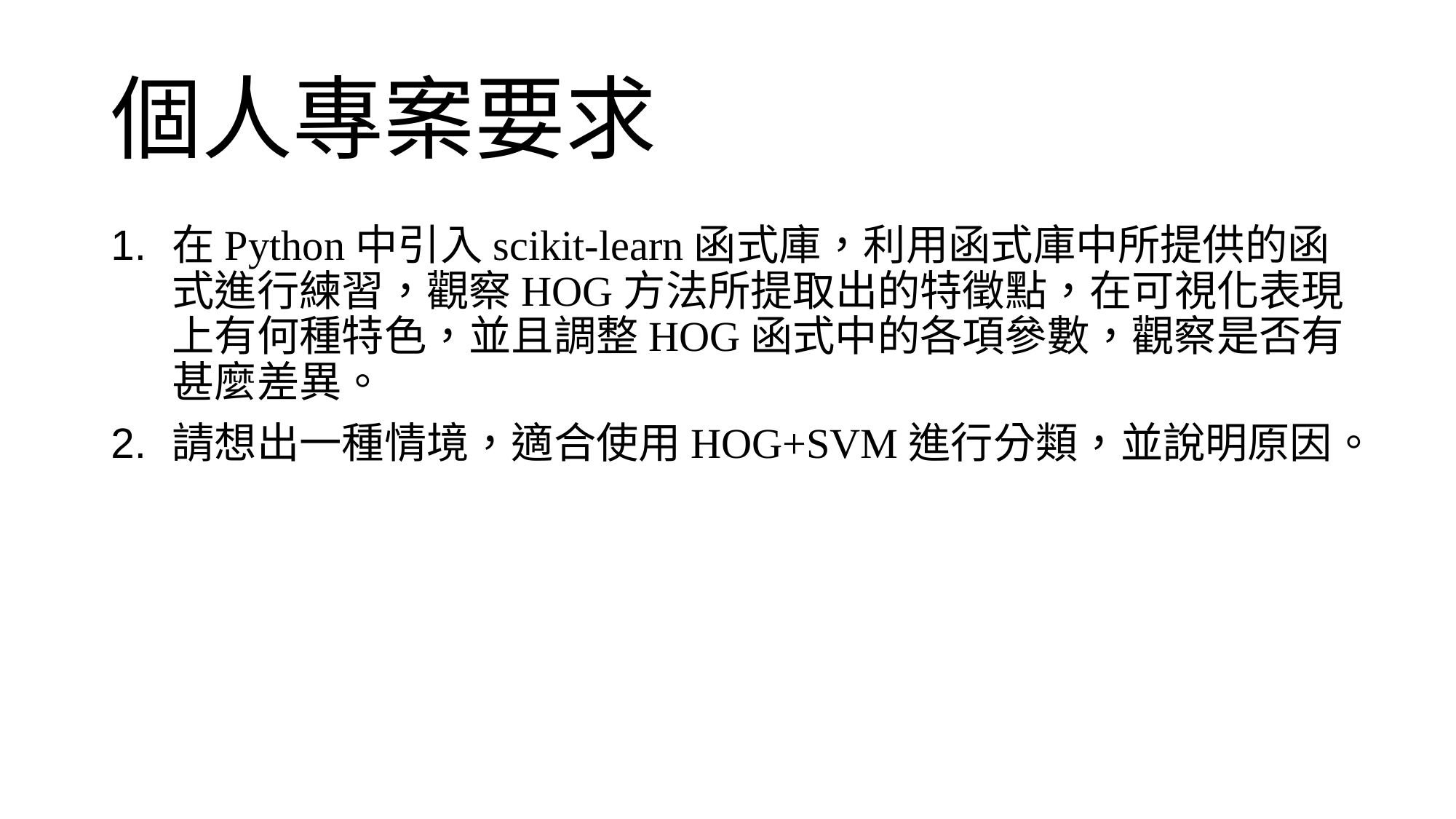

# 個人專案要求
在Python中引入scikit-learn函式庫，利用函式庫中所提供的函式進行練習，觀察HOG方法所提取出的特徵點，在可視化表現上有何種特色，並且調整HOG函式中的各項參數，觀察是否有甚麼差異。
請想出一種情境，適合使用HOG+SVM進行分類，並說明原因。